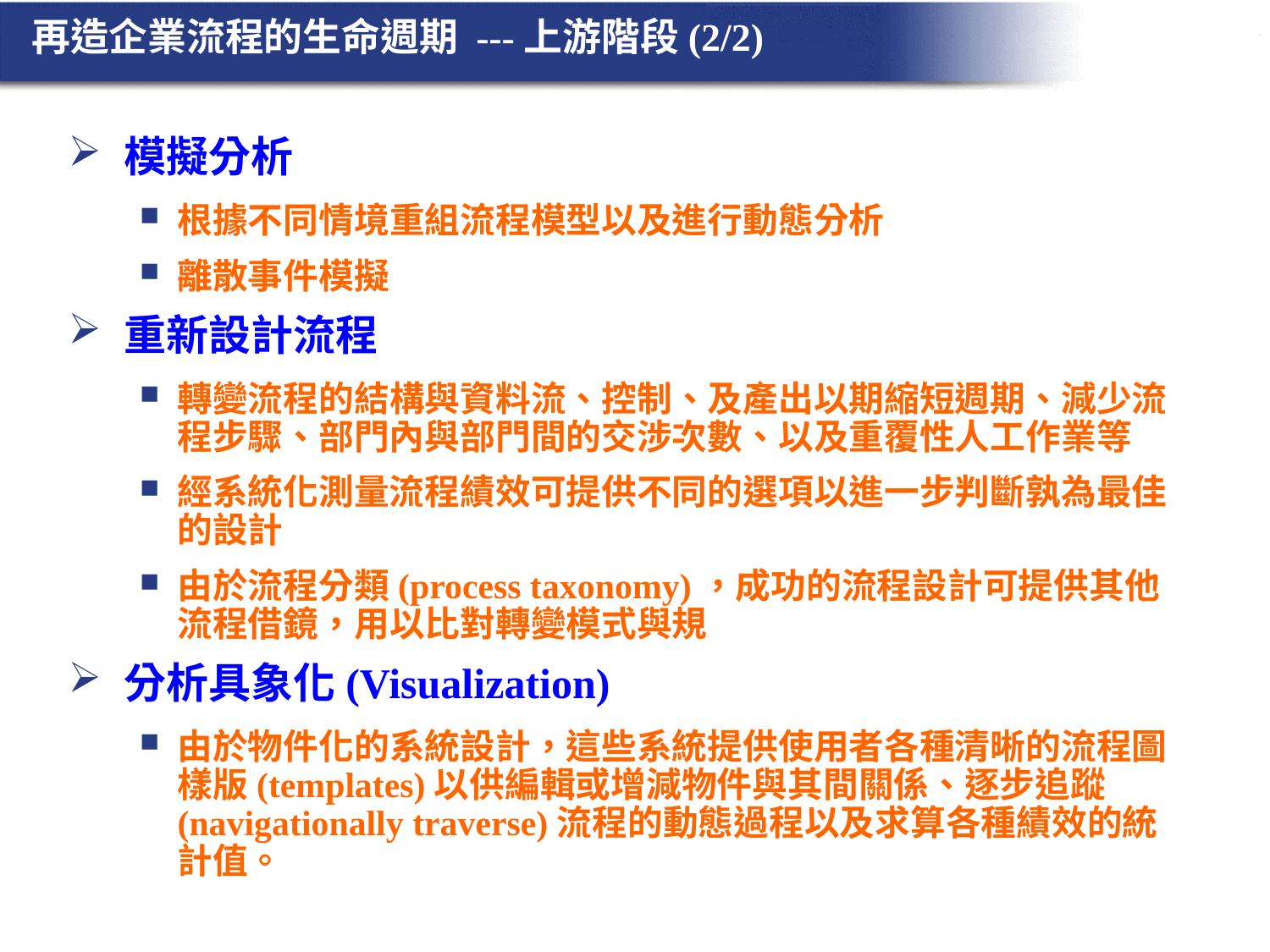

# 再造企業流程的生命週期 ---上游階段(2/2)
模擬分析
根據不同情境重組流程模型以及進行動態分析
離散事件模擬
重新設計流程
轉變流程的結構與資料流、控制、及產出以期縮短週期、減少流程步驟、部門內與部門間的交涉次數、以及重覆性人工作業等
經系統化測量流程績效可提供不同的選項以進一步判斷孰為最佳的設計
由於流程分類(process taxonomy)，成功的流程設計可提供其他流程借鏡，用以比對轉變模式與規
分析具象化(Visualization)
由於物件化的系統設計，這些系統提供使用者各種清晰的流程圖樣版(templates)以供編輯或增減物件與其間關係、逐步追蹤(navigationally traverse)流程的動態過程以及求算各種績效的統計值。